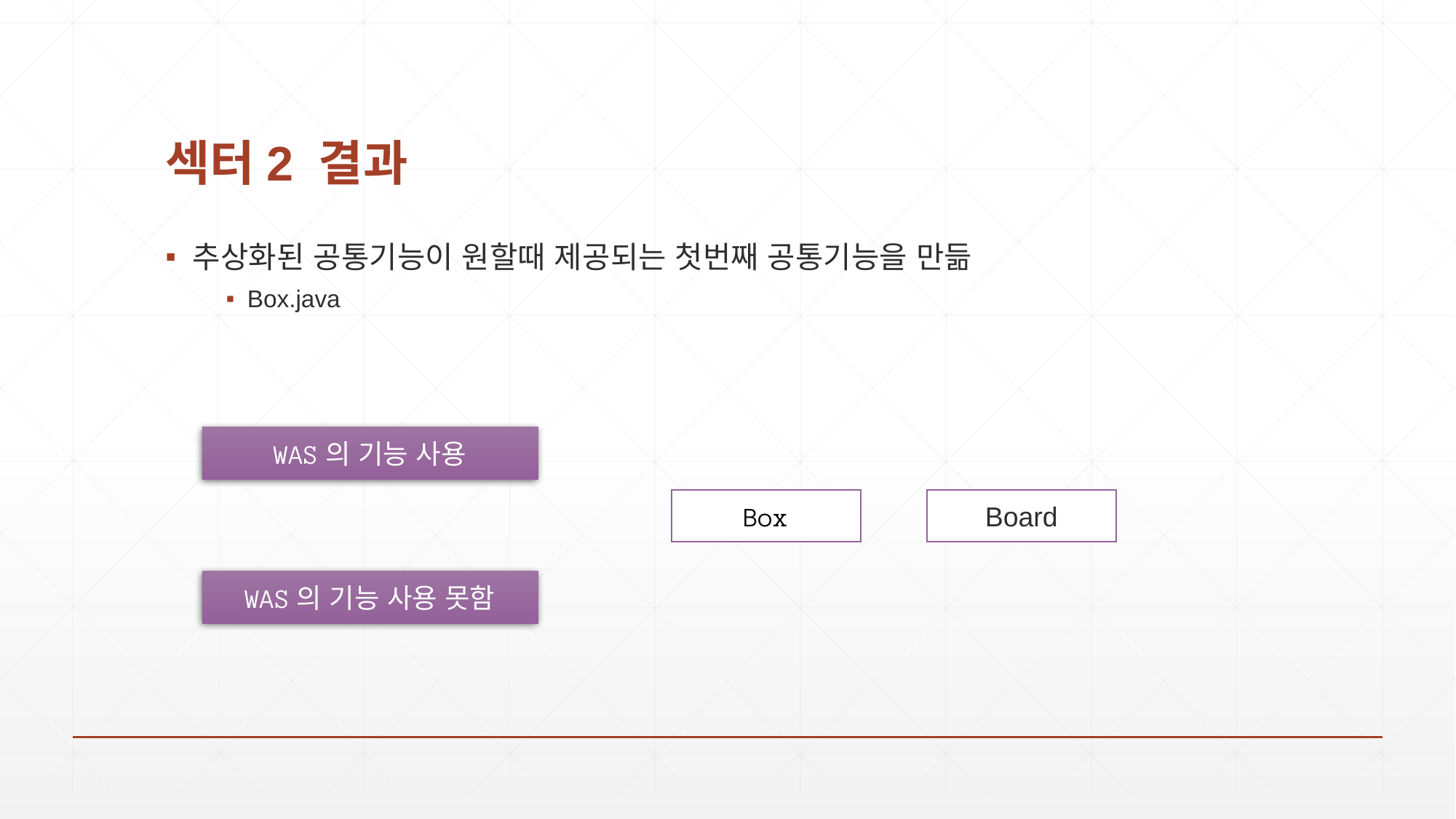

# 섹터2 결과
추상화된 공통기능이 원할때 제공되는 첫번째 공통기능을 만듦
Box.java
WAS의 기능 사용
Box
Board
WAS의 기능 사용 못함